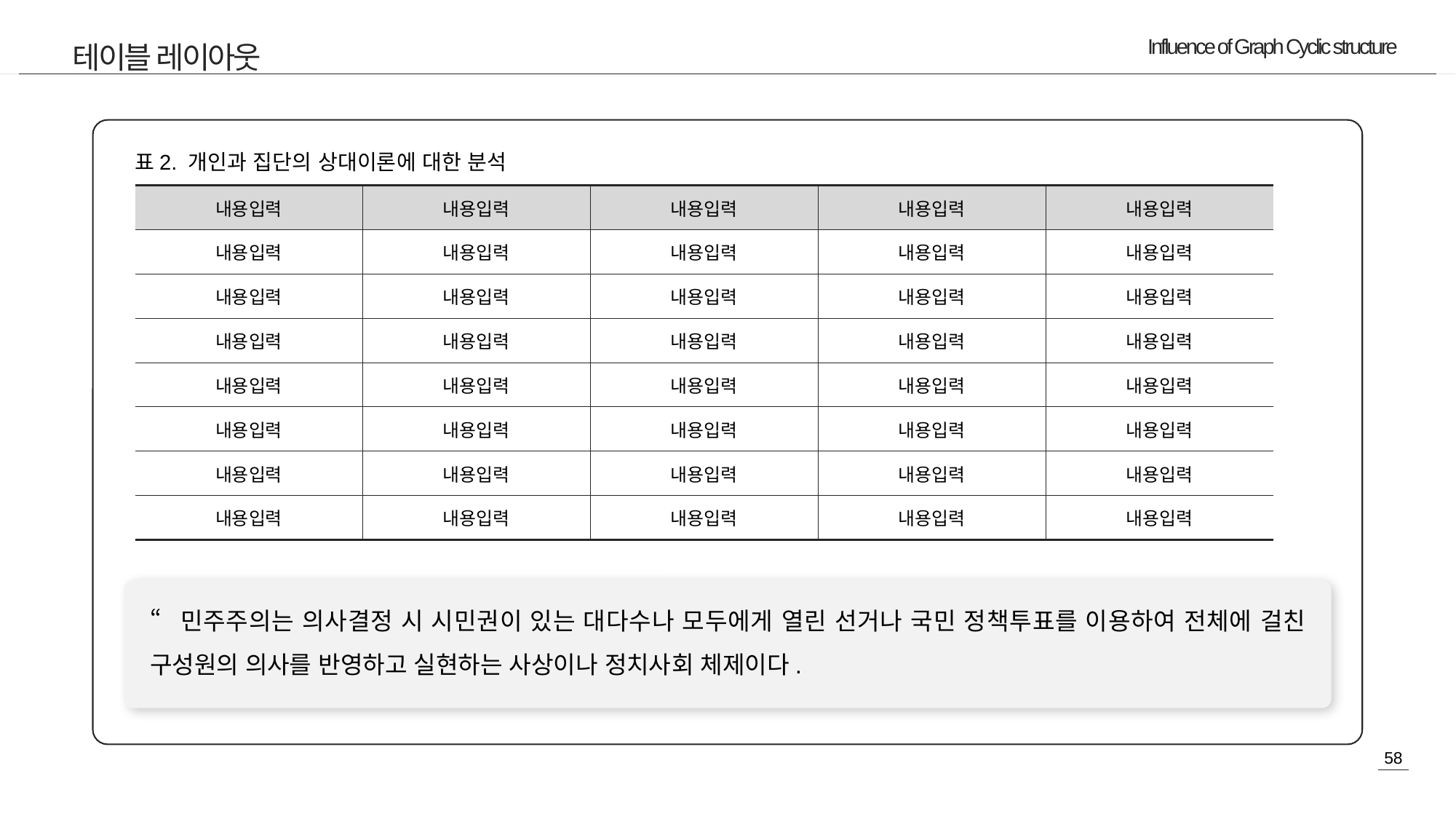

테이블 레이아웃

표2. 개인과 집단의 상대이론에 대한 분석
| 내용입력 | 내용입력 | 내용입력 | 내용입력 | 내용입력 |
| --- | --- | --- | --- | --- |
| 내용입력 | 내용입력 | 내용입력 | 내용입력 | 내용입력 |
| 내용입력 | 내용입력 | 내용입력 | 내용입력 | 내용입력 |
| 내용입력 | 내용입력 | 내용입력 | 내용입력 | 내용입력 |
| 내용입력 | 내용입력 | 내용입력 | 내용입력 | 내용입력 |
| 내용입력 | 내용입력 | 내용입력 | 내용입력 | 내용입력 |
| 내용입력 | 내용입력 | 내용입력 | 내용입력 | 내용입력 |
| 내용입력 | 내용입력 | 내용입력 | 내용입력 | 내용입력 |

“민주주의는 의사결정 시 시민권이 있는 대다수나 모두에게 열린 선거나 국민 정책투표를 이용하여 전체에 걸친 구성원의 의사를 반영하고 실현하는 사상이나 정치사회 체제이다.